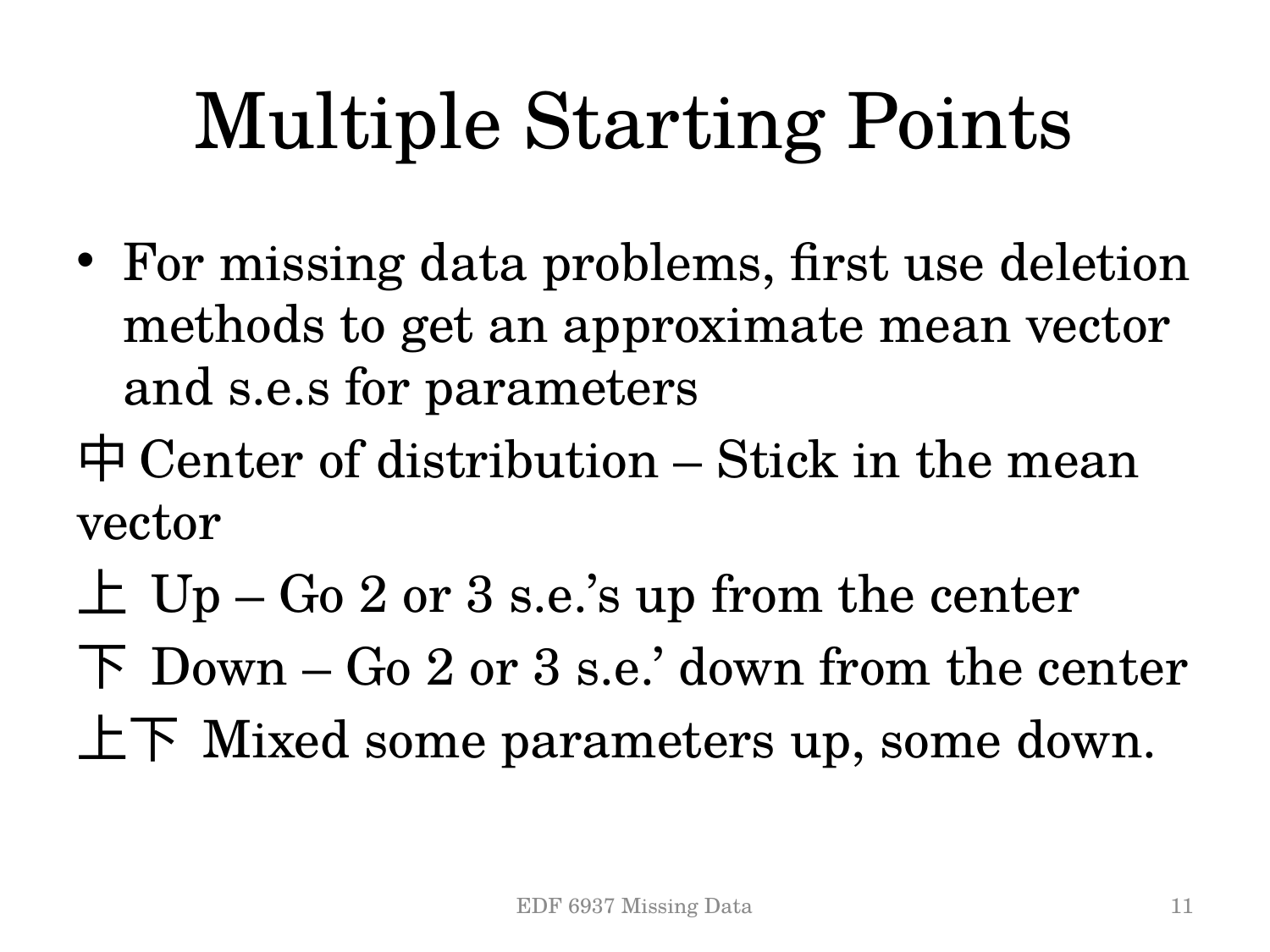

# Multiple Starting Points
For missing data problems, first use deletion methods to get an approximate mean vector and s.e.s for parameters
中Center of distribution – Stick in the mean vector
上 Up – Go 2 or 3 s.e.’s up from the center
下 Down – Go 2 or 3 s.e.’ down from the center
上下 Mixed some parameters up, some down.

EDF 6937 Missing Data
11